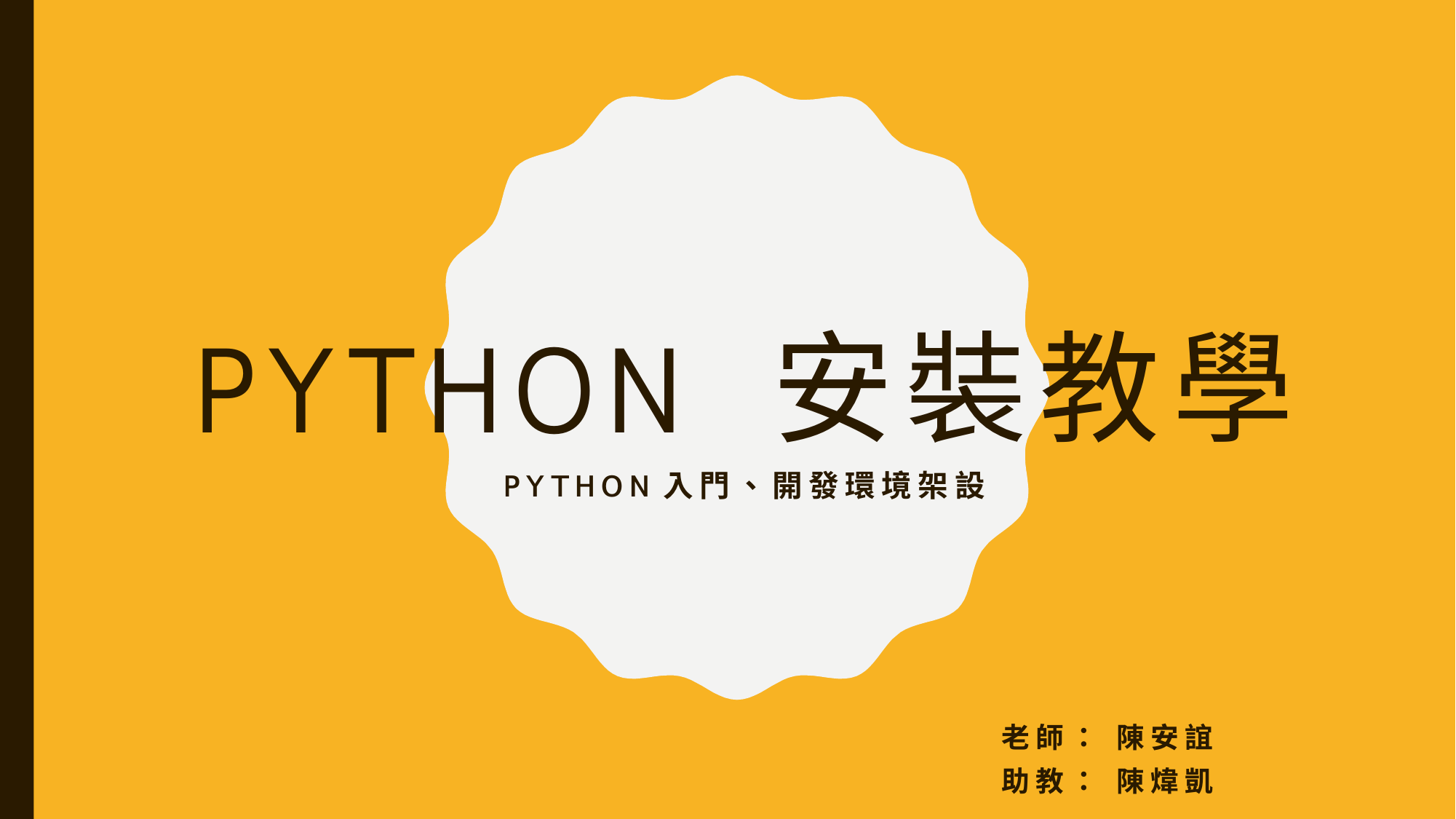

# Python 安裝教學
Python入門、開發環境架設
老師： 陳安誼
助教： 陳煒凱